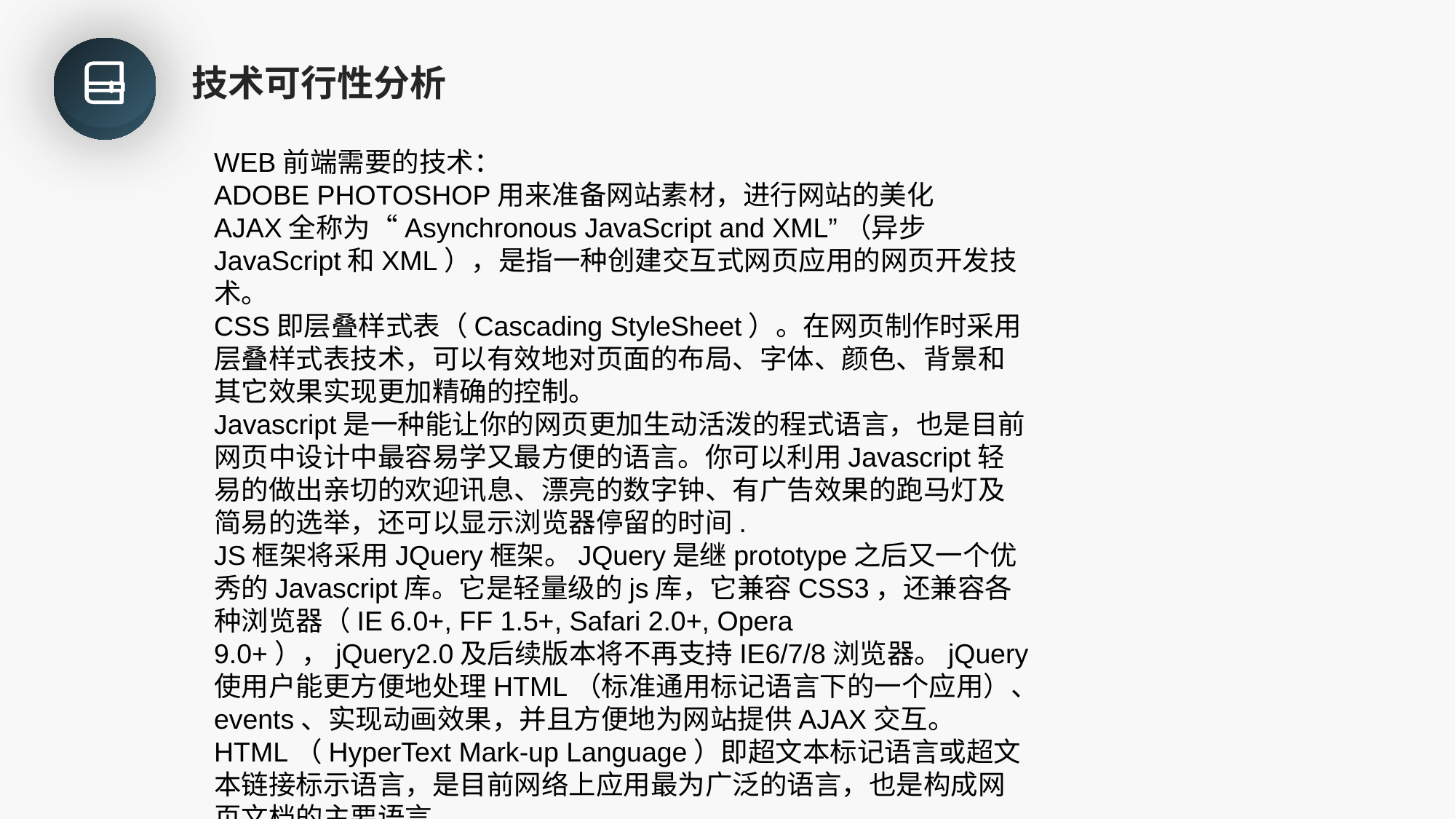

技术可行性分析
WEB前端需要的技术：
ADOBE PHOTOSHOP用来准备网站素材，进行网站的美化
AJAX全称为“Asynchronous JavaScript and XML”（异步JavaScript和XML），是指一种创建交互式网页应用的网页开发技术。
CSS即层叠样式表（Cascading StyleSheet）。在网页制作时采用层叠样式表技术，可以有效地对页面的布局、字体、颜色、背景和其它效果实现更加精确的控制。
Javascript是一种能让你的网页更加生动活泼的程式语言，也是目前网页中设计中最容易学又最方便的语言。你可以利用Javascript轻易的做出亲切的欢迎讯息、漂亮的数字钟、有广告效果的跑马灯及简易的选举，还可以显示浏览器停留的时间.
JS框架将采用JQuery框架。JQuery是继prototype之后又一个优秀的Javascript库。它是轻量级的js库，它兼容CSS3，还兼容各种浏览器（IE 6.0+, FF 1.5+, Safari 2.0+, Opera 9.0+），jQuery2.0及后续版本将不再支持IE6/7/8浏览器。jQuery使用户能更方便地处理HTML（标准通用标记语言下的一个应用）、events、实现动画效果，并且方便地为网站提供AJAX交互。
HTML（HyperText Mark-up Language）即超文本标记语言或超文本链接标示语言，是目前网络上应用最为广泛的语言，也是构成网页文档的主要语言。